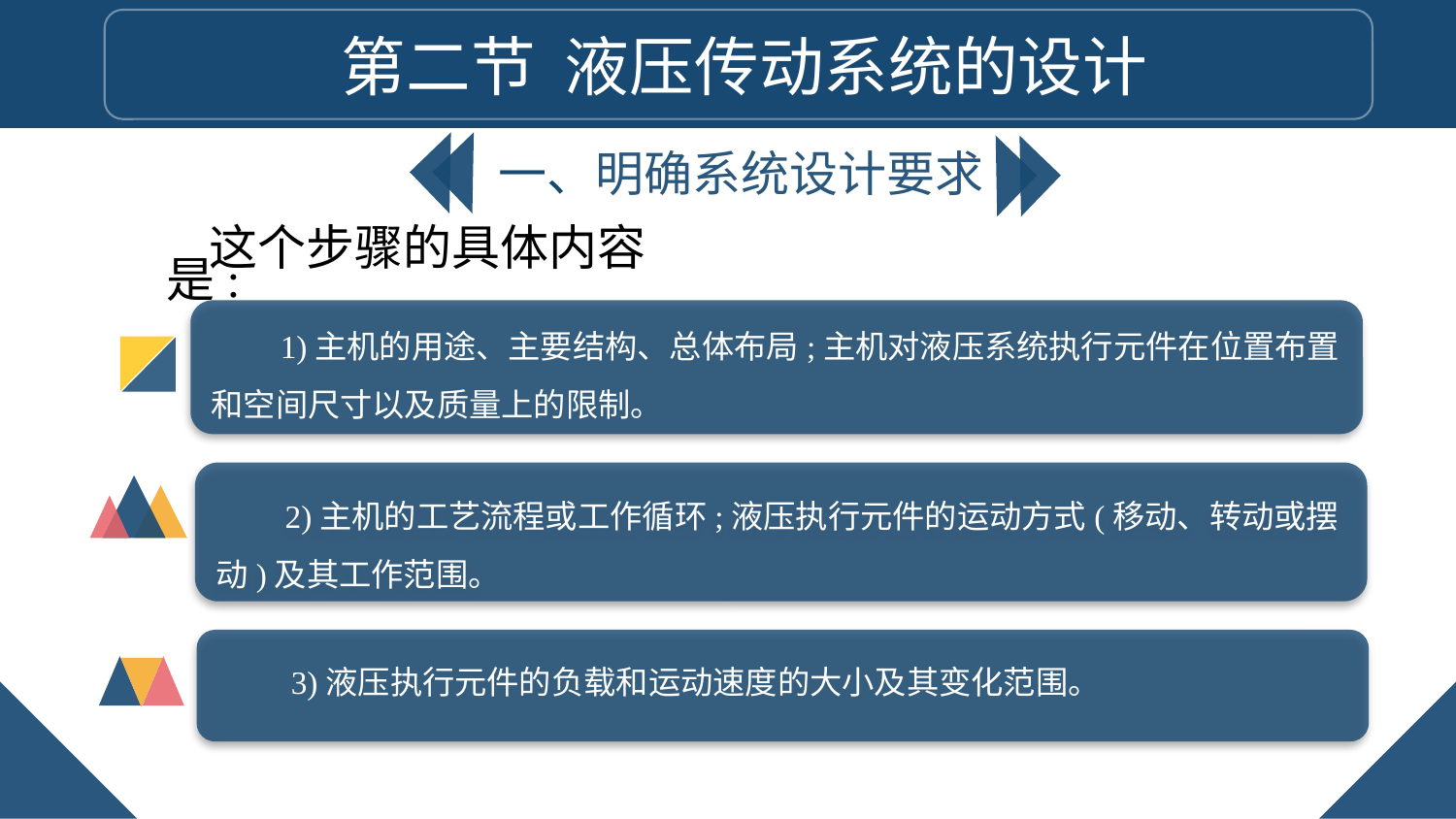

第二节  液压传动系统的设计

一、明确系统设计要求

这个步骤的具体内容是:
1)主机的用途、主要结构、总体布局;主机对液压系统执行元件在位置布置和空间尺寸以及质量上的限制。

2)主机的工艺流程或工作循环;液压执行元件的运动方式(移动、转动或摆动)及其工作范围。

3)液压执行元件的负载和运动速度的大小及其变化范围。